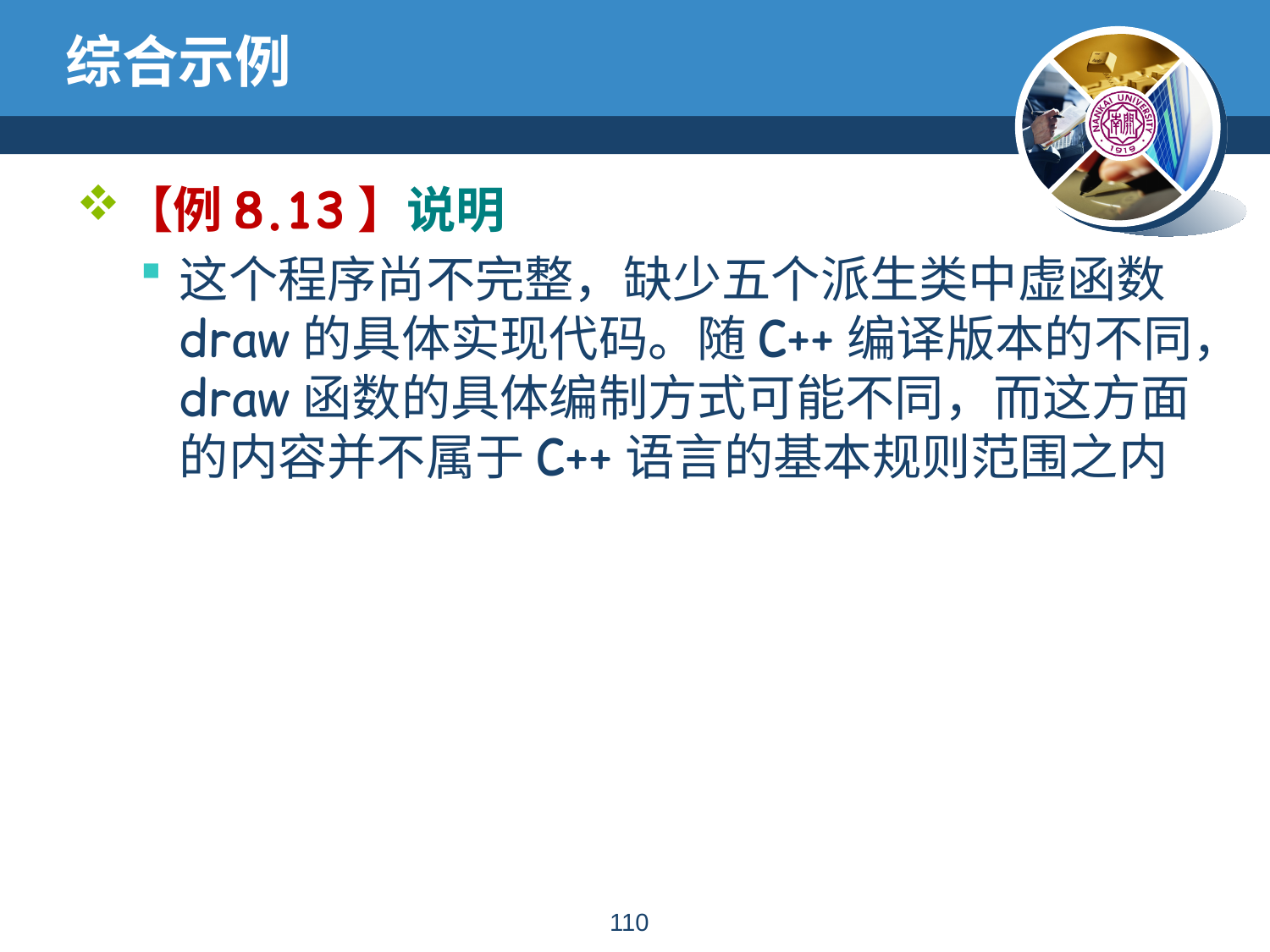

# 综合示例
【例8.13】说明
这个程序尚不完整，缺少五个派生类中虚函数draw的具体实现代码。随C++编译版本的不同，draw函数的具体编制方式可能不同，而这方面的内容并不属于C++语言的基本规则范围之内
110